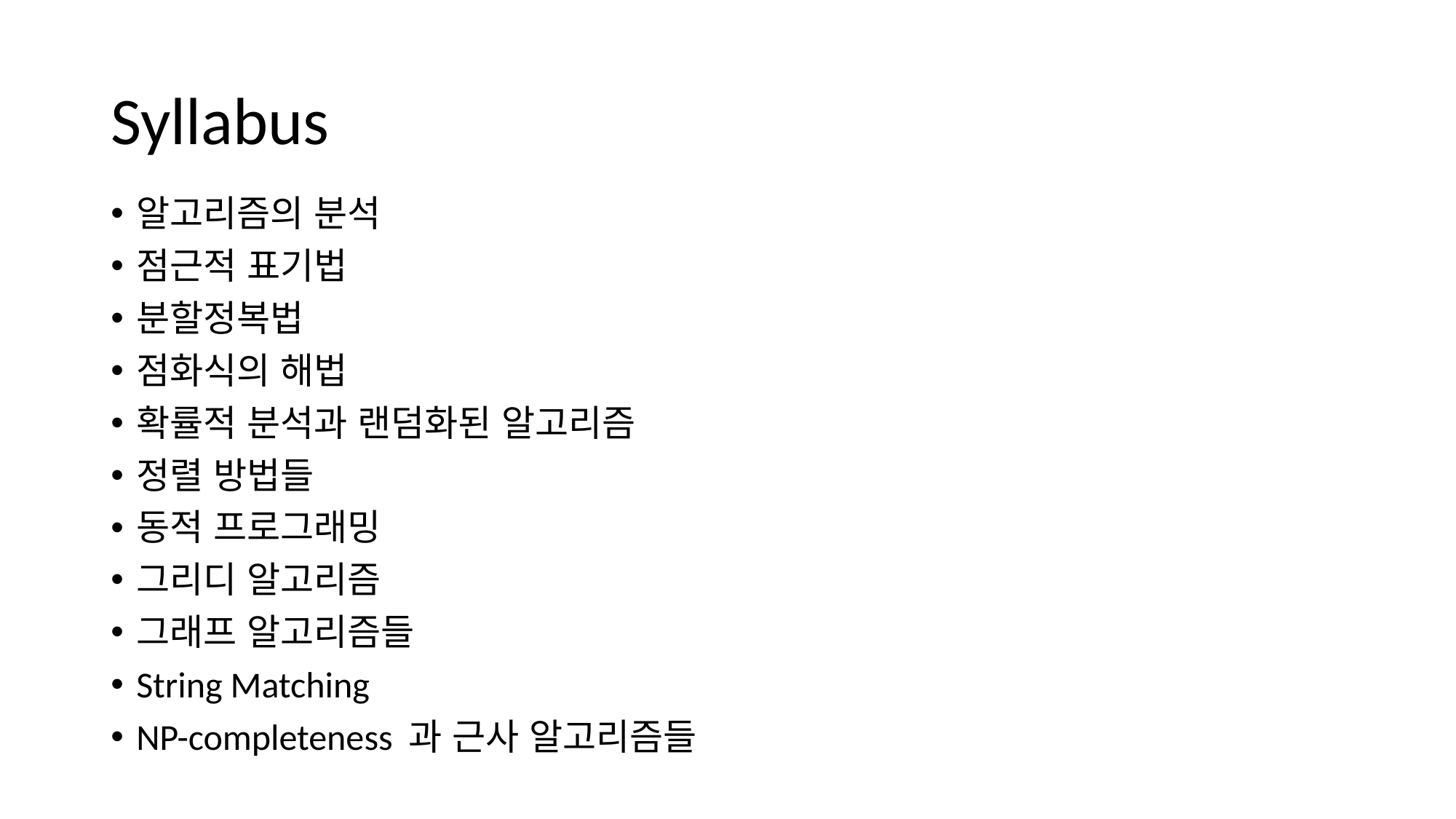

# Syllabus
알고리즘의 분석
점근적 표기법
분할정복법
점화식의 해법
확률적 분석과 랜덤화된 알고리즘
정렬 방법들
동적 프로그래밍
그리디 알고리즘
그래프 알고리즘들
String Matching
NP-completeness 과 근사 알고리즘들